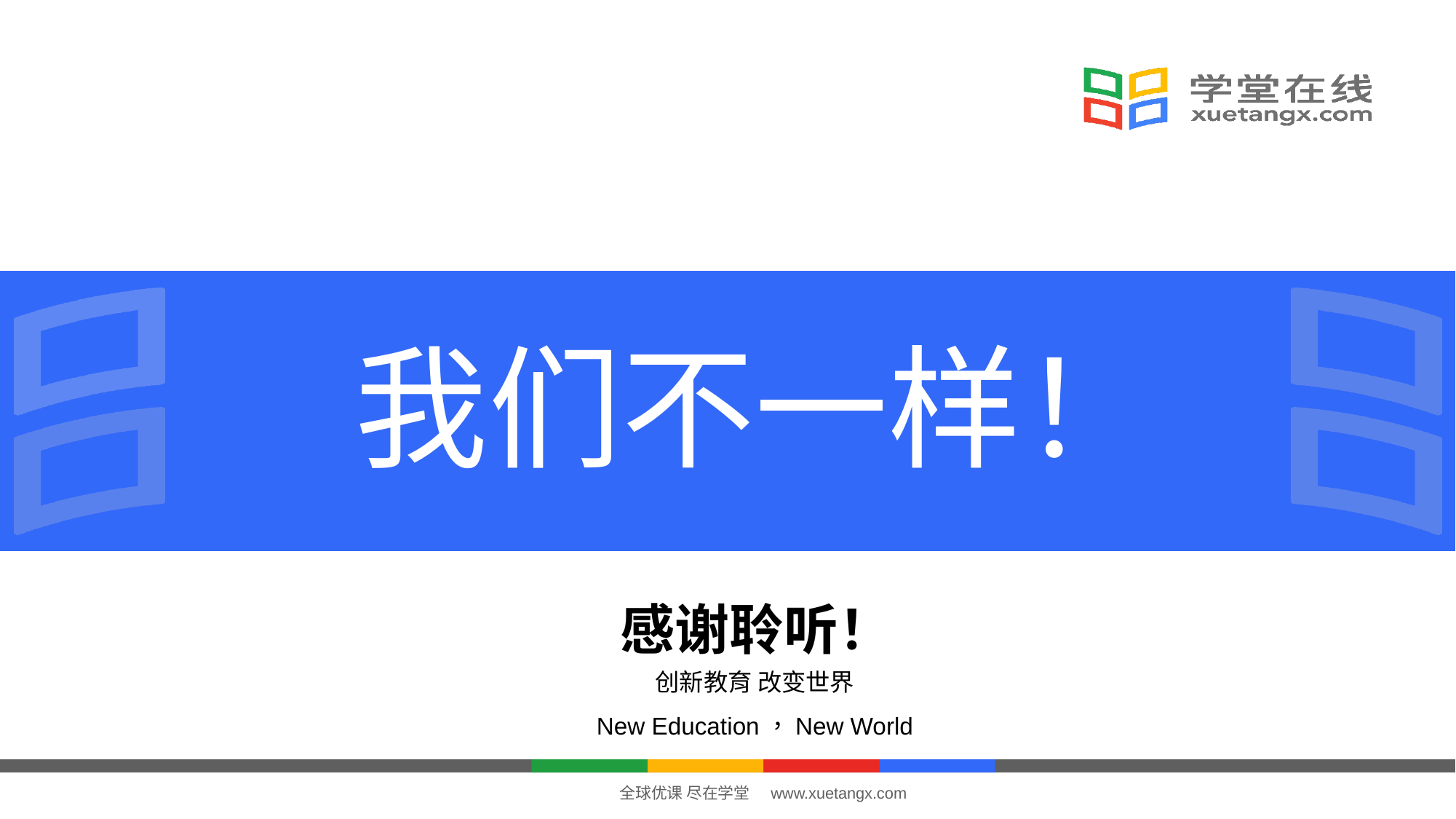

我们不一样！
感谢聆听！
创新教育 改变世界
New Education，New World